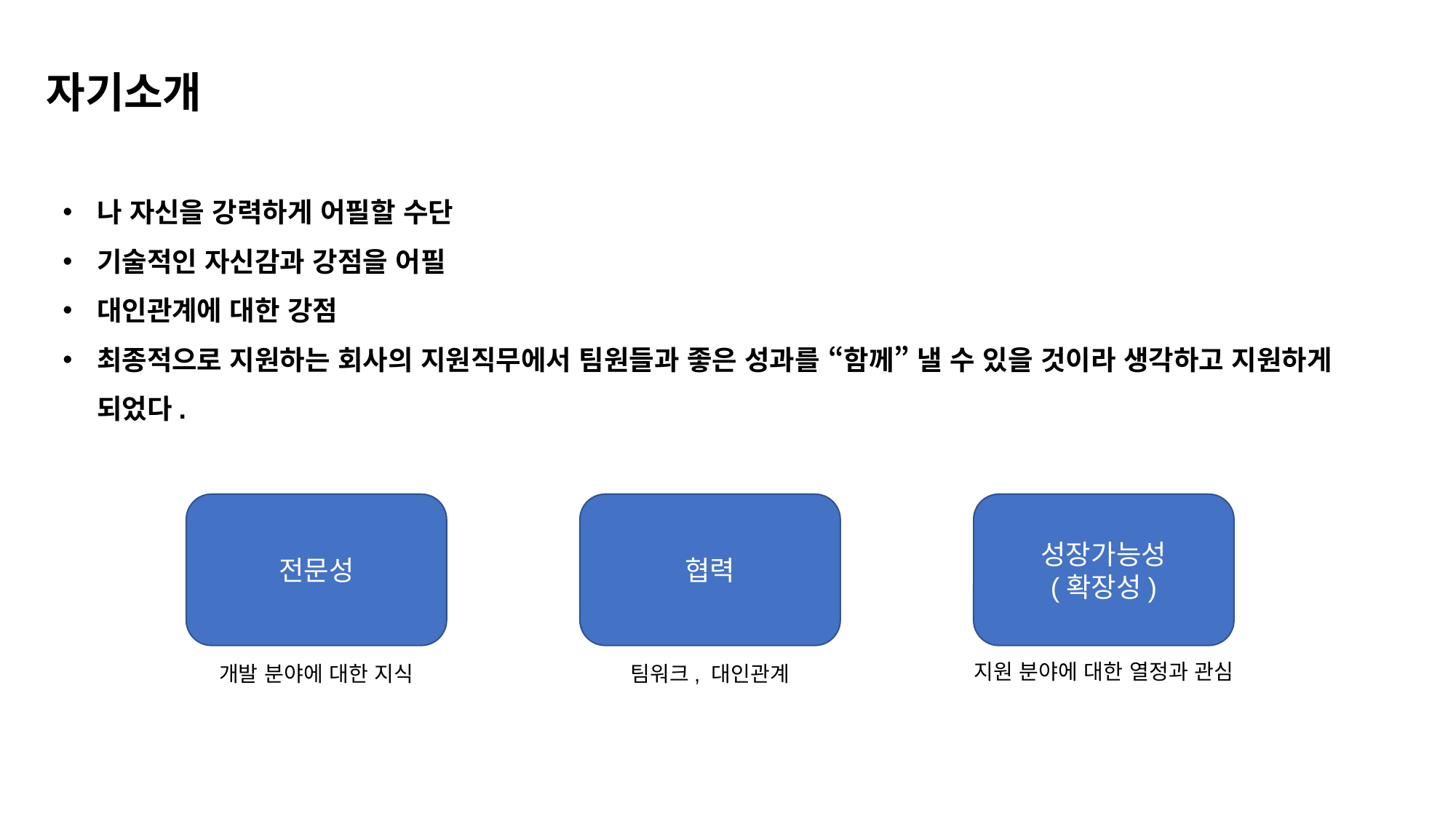

자기소개
나 자신을 강력하게 어필할 수단
기술적인 자신감과 강점을 어필
대인관계에 대한 강점
최종적으로 지원하는 회사의 지원직무에서 팀원들과 좋은 성과를 “함께” 낼 수 있을 것이라 생각하고 지원하게 되었다.
전문성
협력
성장가능성
(확장성)
지원 분야에 대한 열정과 관심
개발 분야에 대한 지식
팀워크, 대인관계